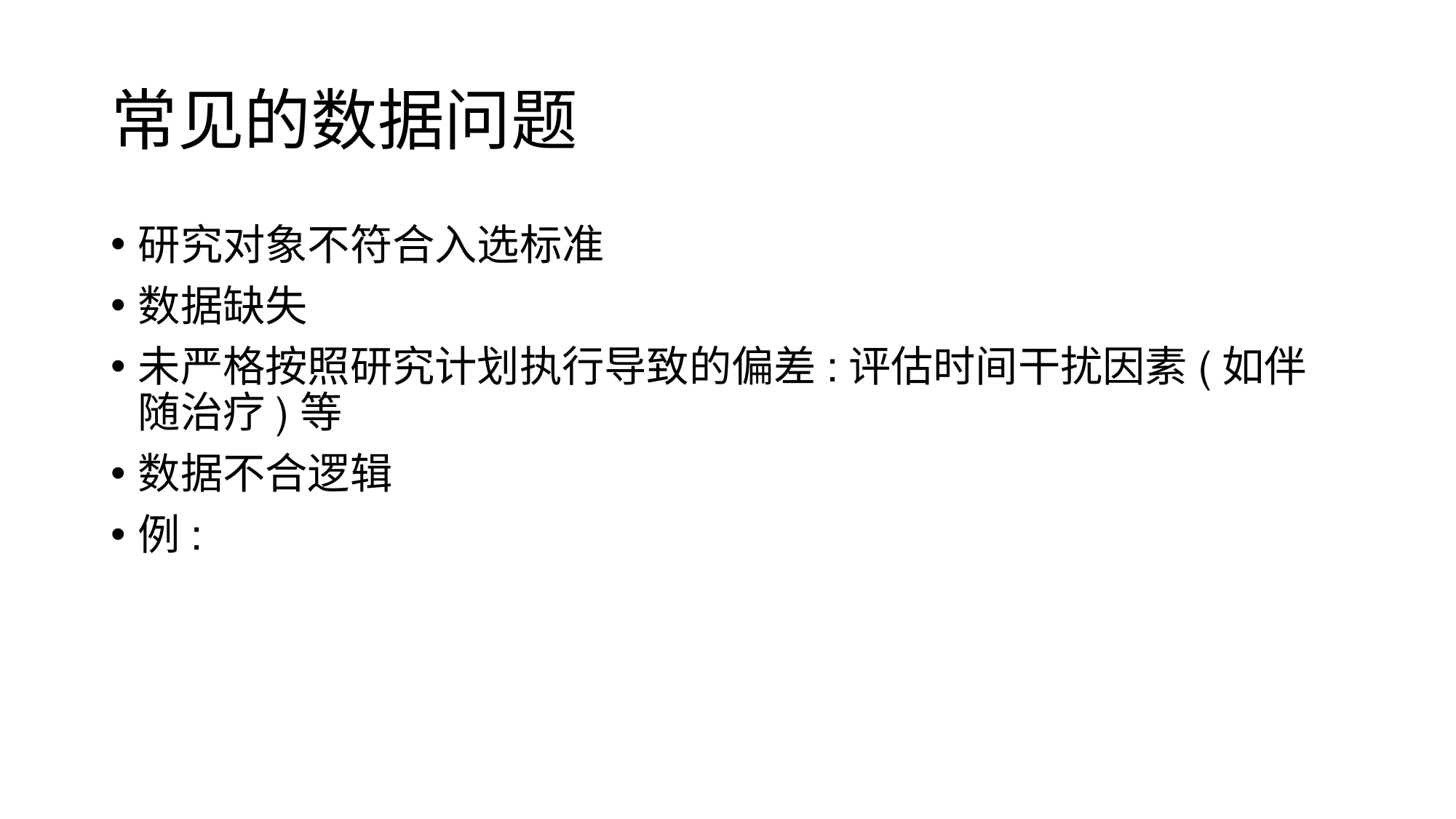

# 常见的数据问题
研究对象不符合入选标准
数据缺失
未严格按照研究计划执行导致的偏差:评估时间干扰因素(如伴随治疗)等
数据不合逻辑
例: